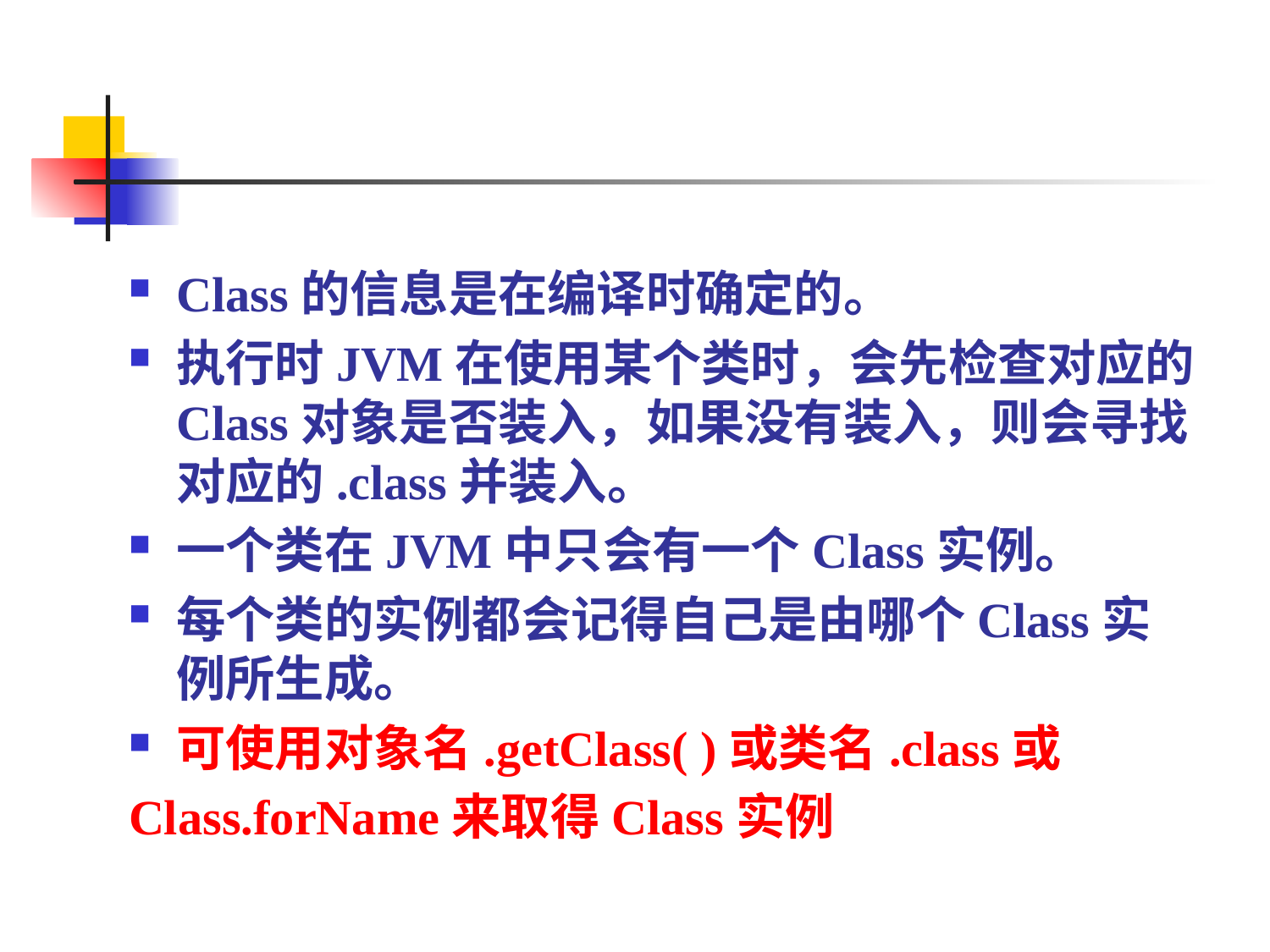

Class的信息是在编译时确定的。
执行时JVM在使用某个类时，会先检查对应的Class对象是否装入，如果没有装入，则会寻找对应的.class并装入。
一个类在JVM中只会有一个Class实例。
每个类的实例都会记得自己是由哪个Class实例所生成。
可使用对象名.getClass( )或类名.class或
Class.forName来取得Class实例